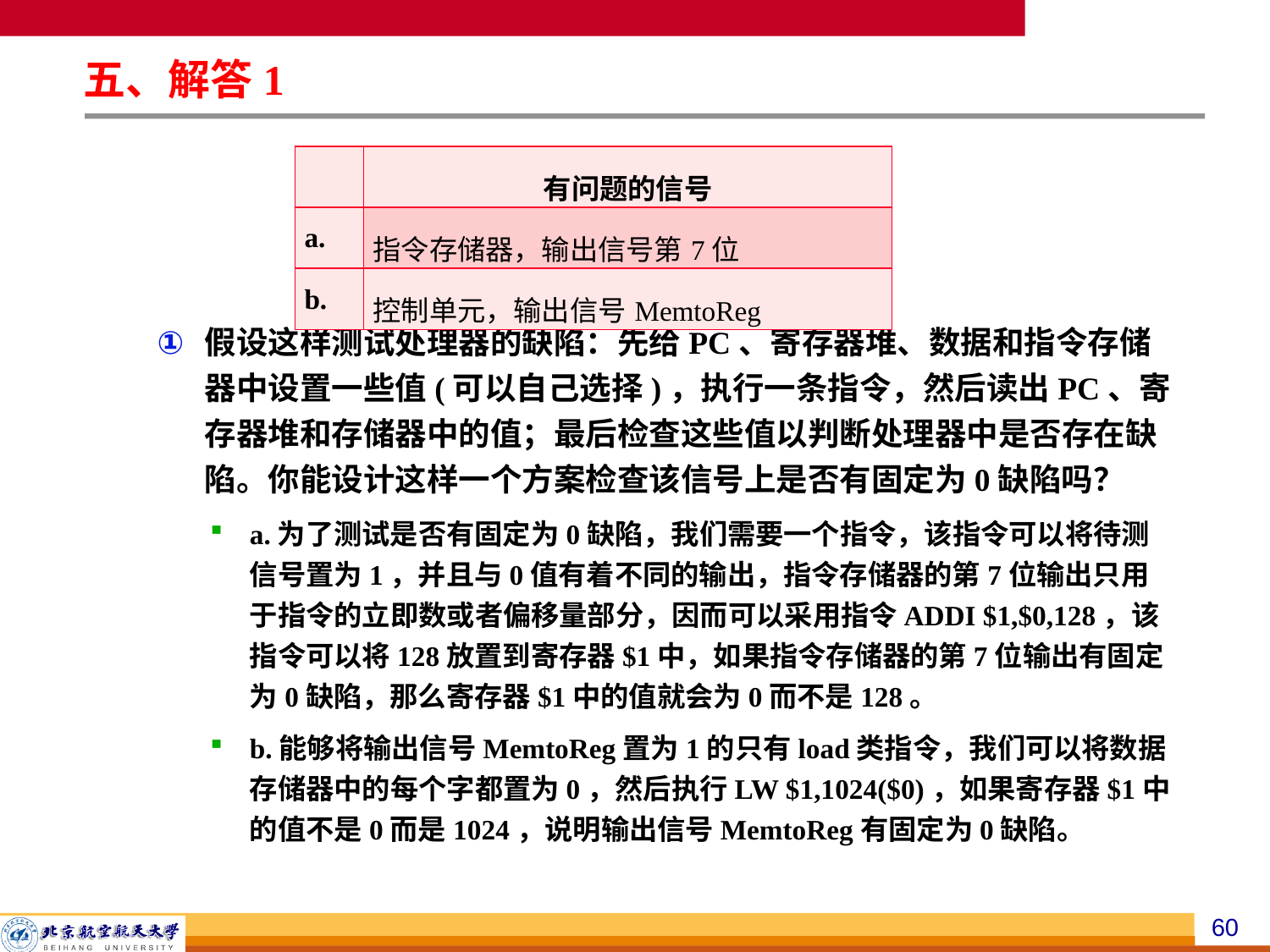

五、解答1

假设这样测试处理器的缺陷：先给PC、寄存器堆、数据和指令存储器中设置一些值(可以自己选择)，执行一条指令，然后读出PC、寄存器堆和存储器中的值；最后检查这些值以判断处理器中是否存在缺陷。你能设计这样一个方案检查该信号上是否有固定为0缺陷吗？
a.为了测试是否有固定为0缺陷，我们需要一个指令，该指令可以将待测信号置为1，并且与0值有着不同的输出，指令存储器的第7位输出只用于指令的立即数或者偏移量部分，因而可以采用指令ADDI $1,$0,128，该指令可以将128放置到寄存器$1中，如果指令存储器的第7位输出有固定为0缺陷，那么寄存器$1中的值就会为0而不是128。
b.能够将输出信号MemtoReg置为1的只有load类指令，我们可以将数据存储器中的每个字都置为0，然后执行LW $1,1024($0)，如果寄存器$1中的值不是0而是1024，说明输出信号MemtoReg有固定为0缺陷。
|  | 有问题的信号 |
| --- | --- |
| a. | 指令存储器，输出信号第7位 |
| b. | 控制单元，输出信号MemtoReg |